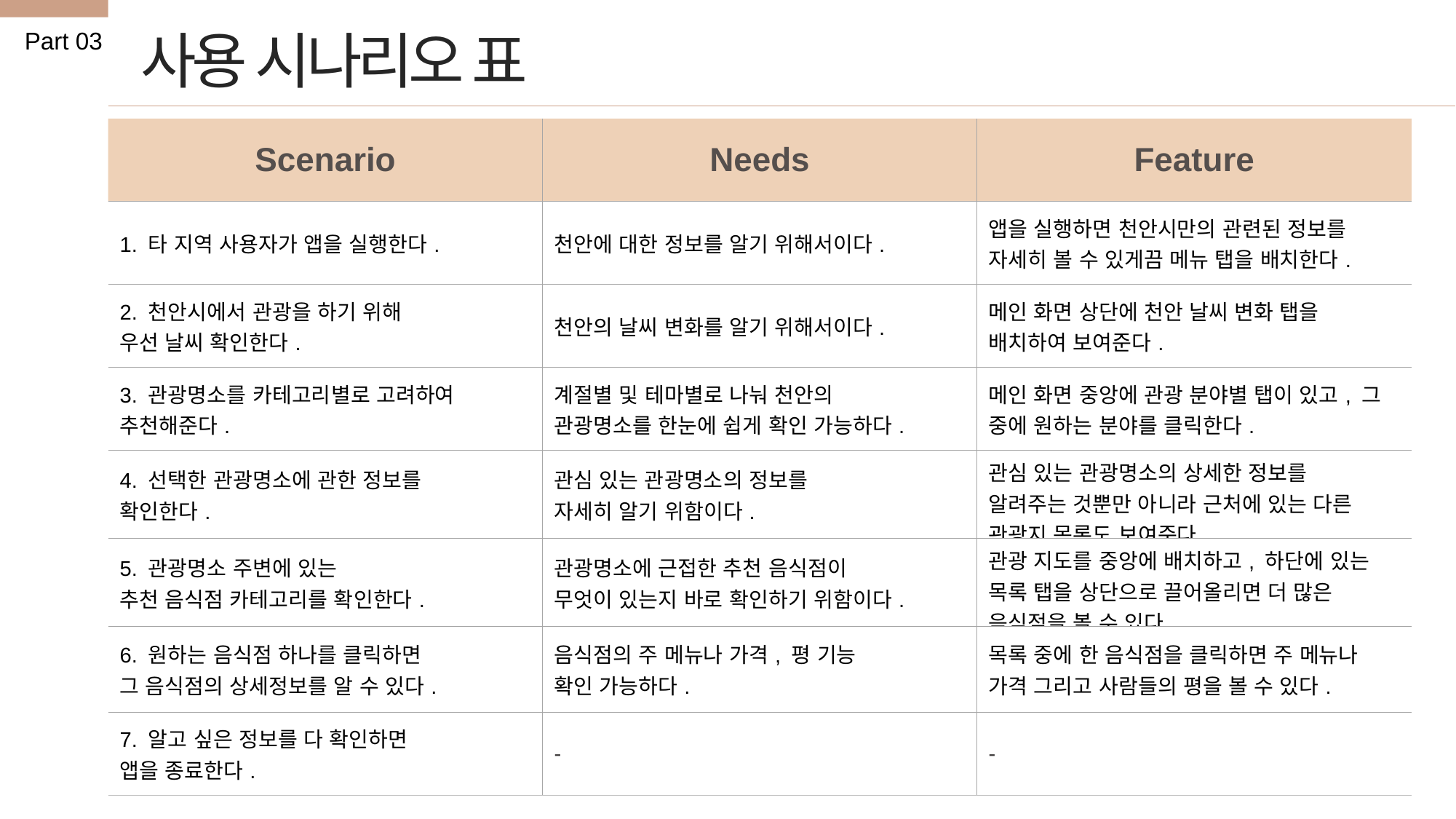

사용 시나리오 표
Part 03
| Scenario | Needs | Feature |
| --- | --- | --- |
| 1. 타 지역 사용자가 앱을 실행한다. | 천안에 대한 정보를 알기 위해서이다. | 앱을 실행하면 천안시만의 관련된 정보를 자세히 볼 수 있게끔 메뉴 탭을 배치한다. |
| 2. 천안시에서 관광을 하기 위해 우선 날씨 확인한다. | 천안의 날씨 변화를 알기 위해서이다. | 메인 화면 상단에 천안 날씨 변화 탭을 배치하여 보여준다. |
| 3. 관광명소를 카테고리별로 고려하여 추천해준다. | 계절별 및 테마별로 나눠 천안의 관광명소를 한눈에 쉽게 확인 가능하다. | 메인 화면 중앙에 관광 분야별 탭이 있고, 그 중에 원하는 분야를 클릭한다. |
| 4. 선택한 관광명소에 관한 정보를 확인한다. | 관심 있는 관광명소의 정보를 자세히 알기 위함이다. | 관심 있는 관광명소의 상세한 정보를 알려주는 것뿐만 아니라 근처에 있는 다른 관광지 목록도 보여준다. |
| 5. 관광명소 주변에 있는 추천 음식점 카테고리를 확인한다. | 관광명소에 근접한 추천 음식점이 무엇이 있는지 바로 확인하기 위함이다. | 관광 지도를 중앙에 배치하고, 하단에 있는 목록 탭을 상단으로 끌어올리면 더 많은 음식점을 볼 수 있다. |
| 6. 원하는 음식점 하나를 클릭하면 그 음식점의 상세정보를 알 수 있다. | 음식점의 주 메뉴나 가격, 평 기능 확인 가능하다. | 목록 중에 한 음식점을 클릭하면 주 메뉴나 가격 그리고 사람들의 평을 볼 수 있다. |
| 7. 알고 싶은 정보를 다 확인하면 앱을 종료한다. | - | - |